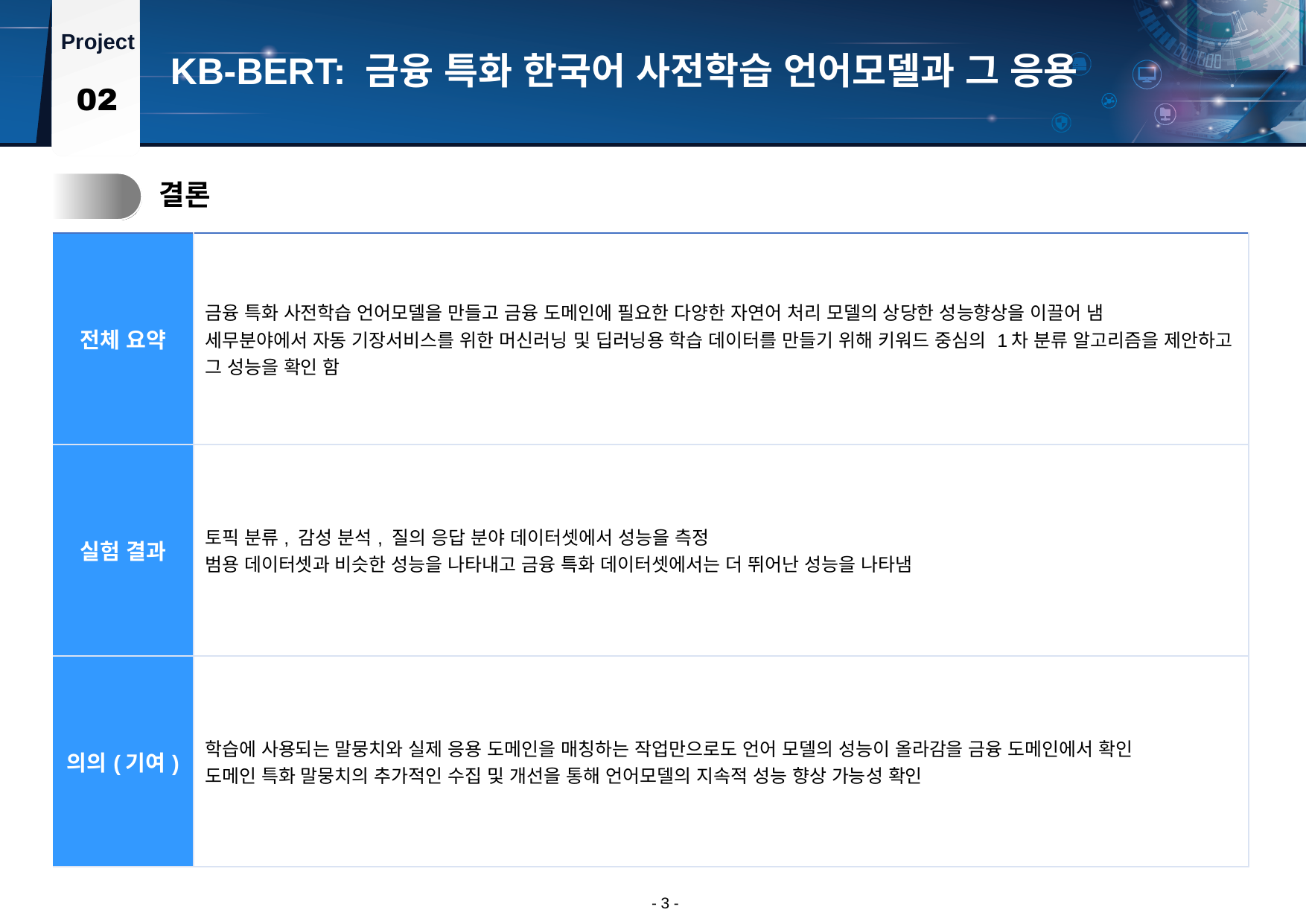

KB-BERT: 금융 특화 한국어 사전학습 언어모델과 그 응용
02

3.
결론
| 전체 요약 | 금융 특화 사전학습 언어모델을 만들고 금융 도메인에 필요한 다양한 자연어 처리 모델의 상당한 성능향상을 이끌어 냄 세무분야에서 자동 기장서비스를 위한 머신러닝 및 딥러닝용 학습 데이터를 만들기 위해 키워드 중심의 1차 분류 알고리즘을 제안하고 그 성능을 확인 함 |
| --- | --- |
| 실험 결과 | 토픽 분류, 감성 분석, 질의 응답 분야 데이터셋에서 성능을 측정 범용 데이터셋과 비슷한 성능을 나타내고 금융 특화 데이터셋에서는 더 뛰어난 성능을 나타냄 |
| 의의(기여) | 학습에 사용되는 말뭉치와 실제 응용 도메인을 매칭하는 작업만으로도 언어 모델의 성능이 올라감을 금융 도메인에서 확인 도메인 특화 말뭉치의 추가적인 수집 및 개선을 통해 언어모델의 지속적 성능 향상 가능성 확인 |
- 3 -